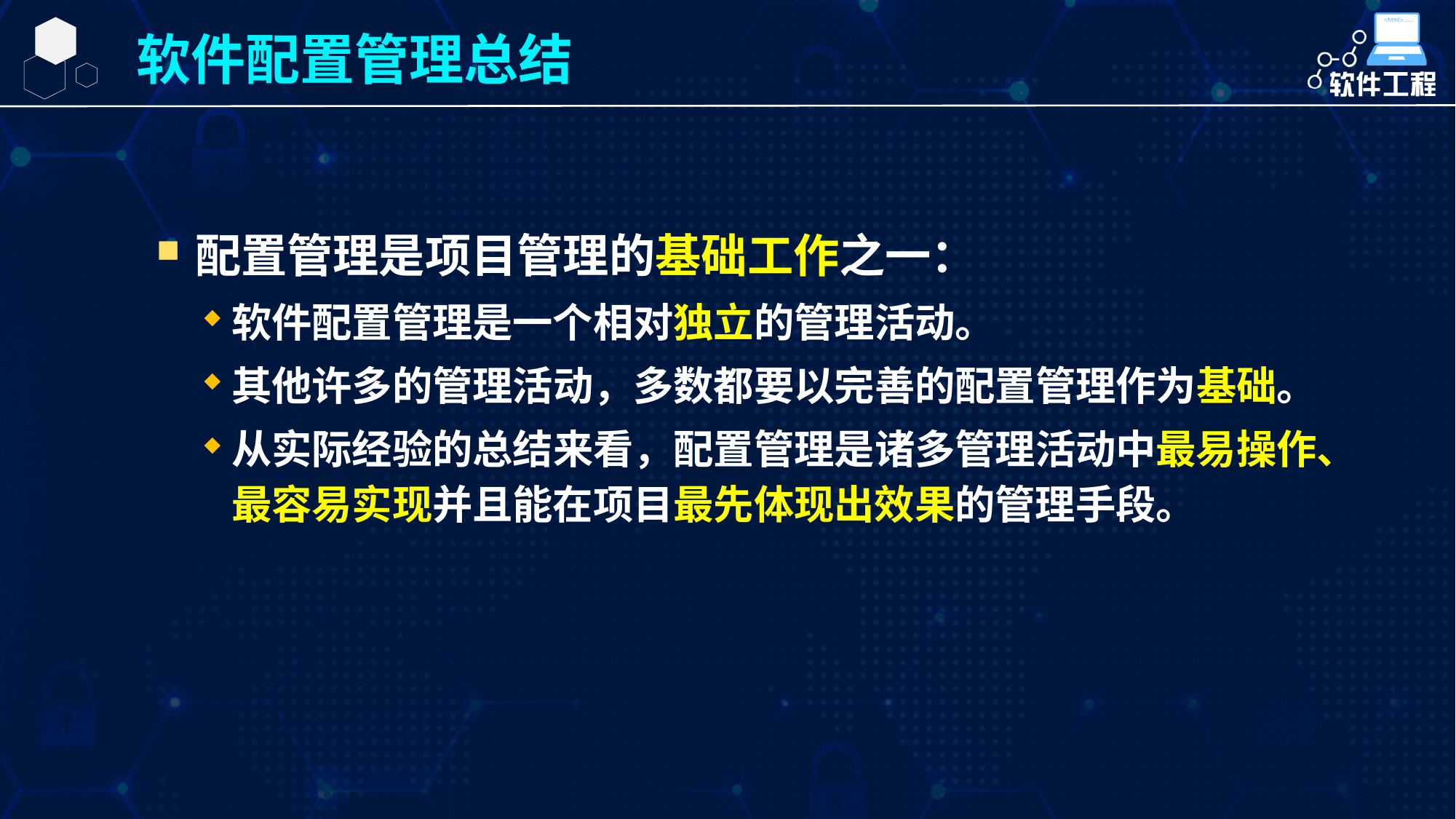

软件配置管理总结
配置管理是项目管理的基础工作之一：
软件配置管理是一个相对独立的管理活动。
其他许多的管理活动，多数都要以完善的配置管理作为基础。
从实际经验的总结来看，配置管理是诸多管理活动中最易操作、最容易实现并且能在项目最先体现出效果的管理手段。